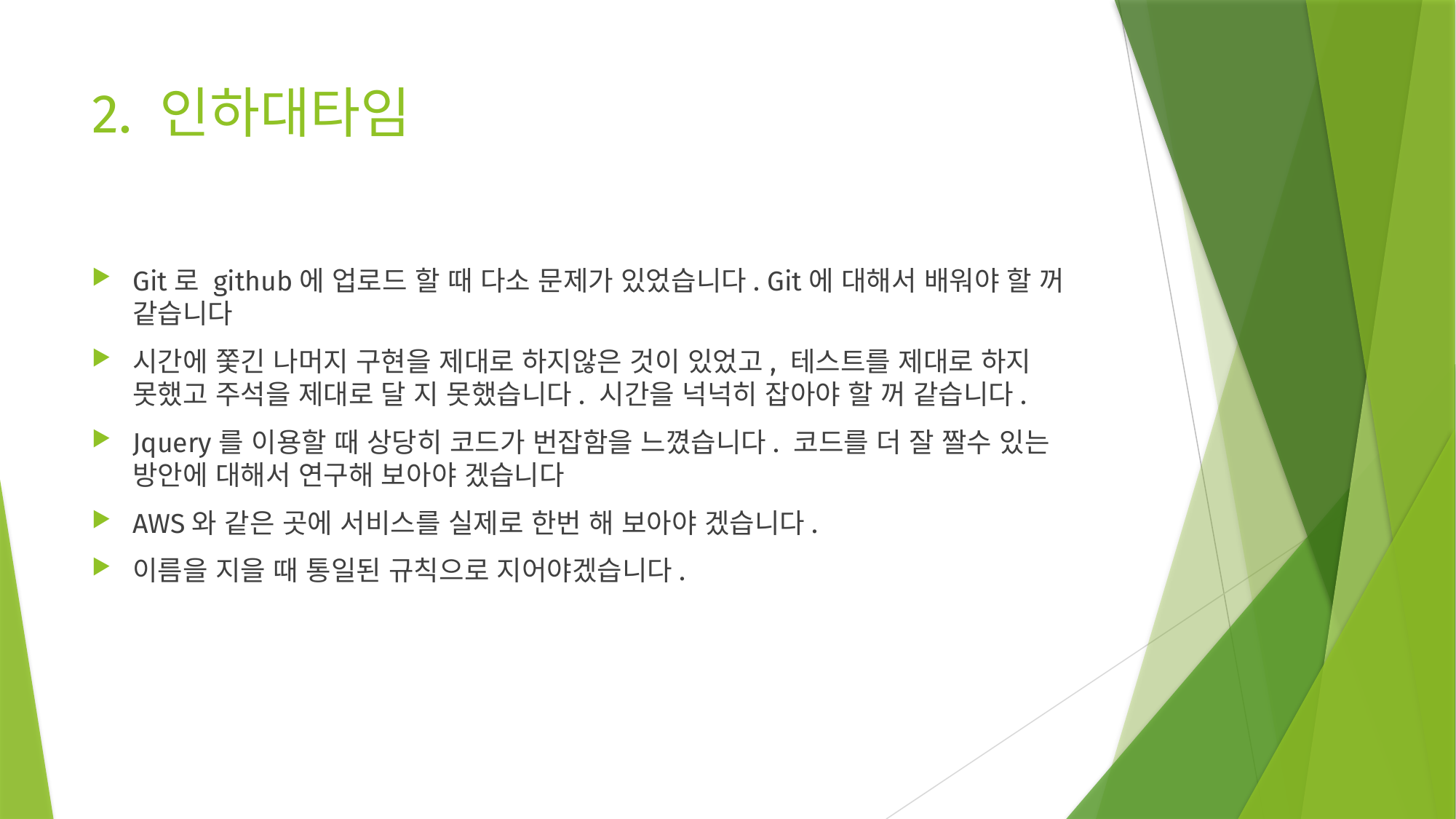

# 2. 인하대타임
Git로 github에 업로드 할 때 다소 문제가 있었습니다. Git에 대해서 배워야 할 꺼 같습니다
시간에 쫓긴 나머지 구현을 제대로 하지않은 것이 있었고, 테스트를 제대로 하지 못했고 주석을 제대로 달 지 못했습니다. 시간을 넉넉히 잡아야 할 꺼 같습니다.
Jquery를 이용할 때 상당히 코드가 번잡함을 느꼈습니다. 코드를 더 잘 짤수 있는 방안에 대해서 연구해 보아야 겠습니다
AWS와 같은 곳에 서비스를 실제로 한번 해 보아야 겠습니다.
이름을 지을 때 통일된 규칙으로 지어야겠습니다.